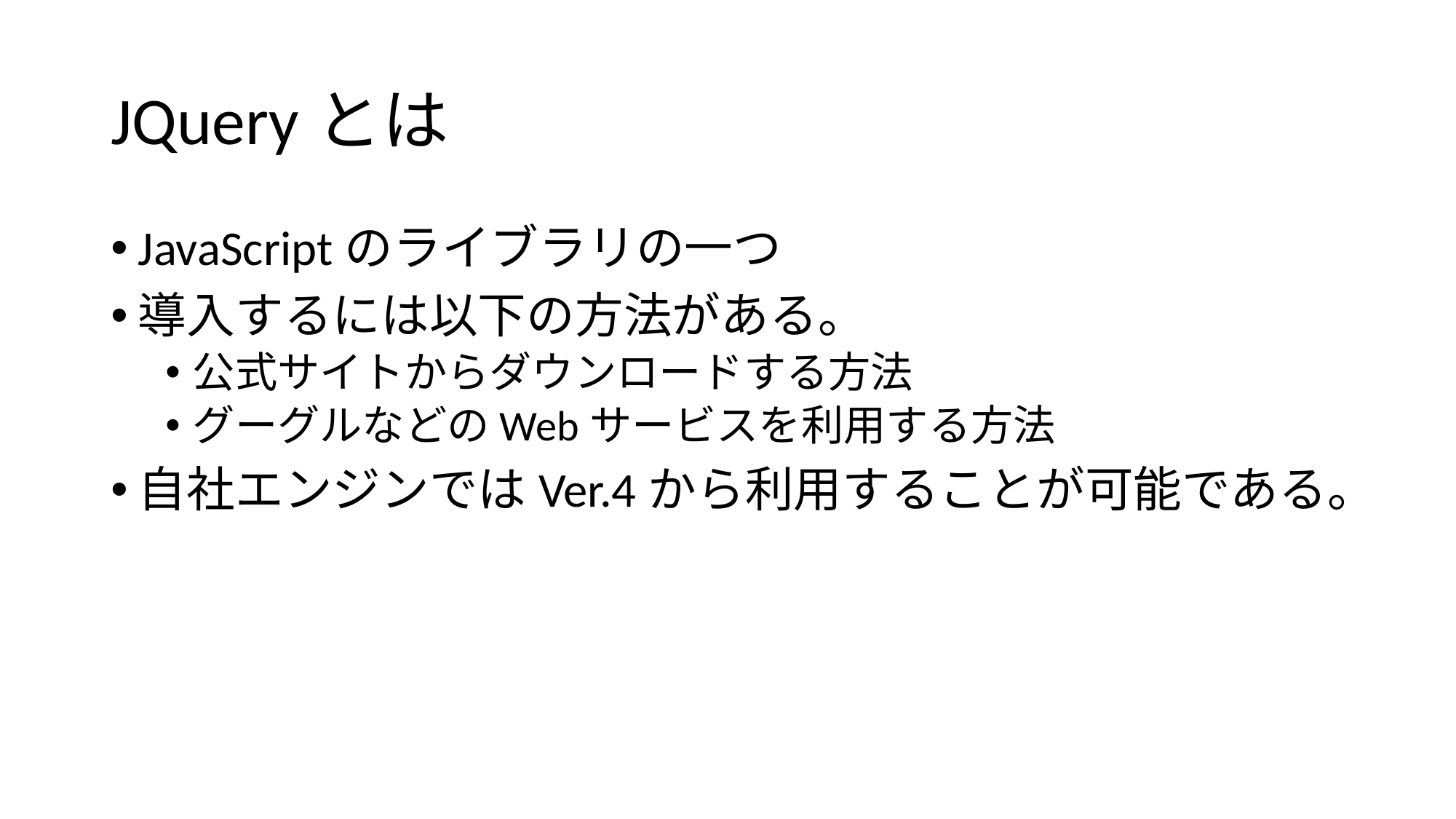

# JQueryとは
JavaScriptのライブラリの一つ
導入するには以下の方法がある。
公式サイトからダウンロードする方法
グーグルなどのWebサービスを利用する方法
自社エンジンではVer.4から利用することが可能である。